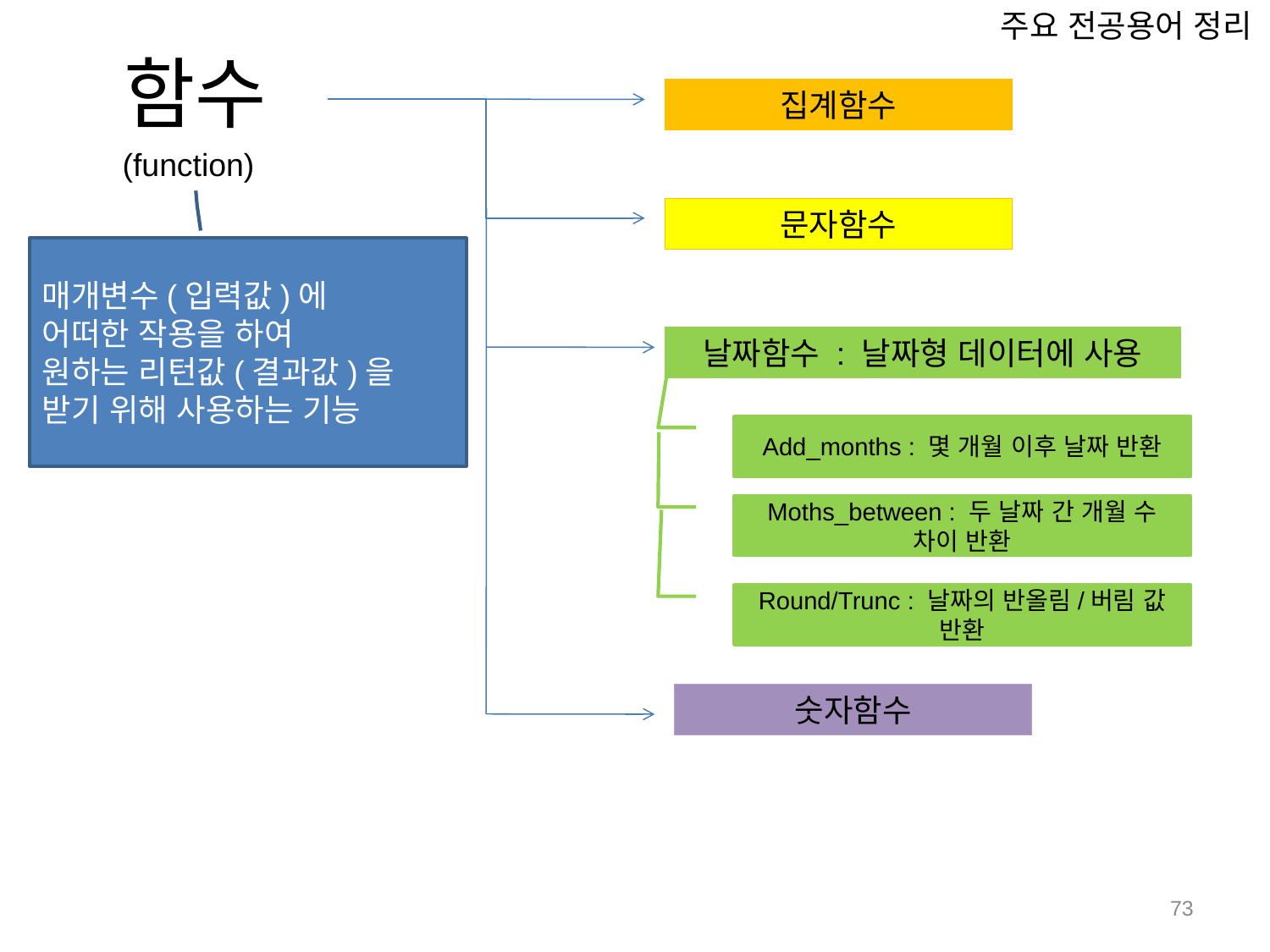

주요 전공용어 정리
함수
집계함수
(function)
문자함수
매개변수(입력값)에
어떠한 작용을 하여
원하는 리턴값(결과값)을
받기 위해 사용하는 기능
날짜함수 : 날짜형 데이터에 사용
Add_months : 몇 개월 이후 날짜 반환
Moths_between : 두 날짜 간 개월 수 차이 반환
Round/Trunc : 날짜의 반올림/버림 값 반환
숫자함수
73